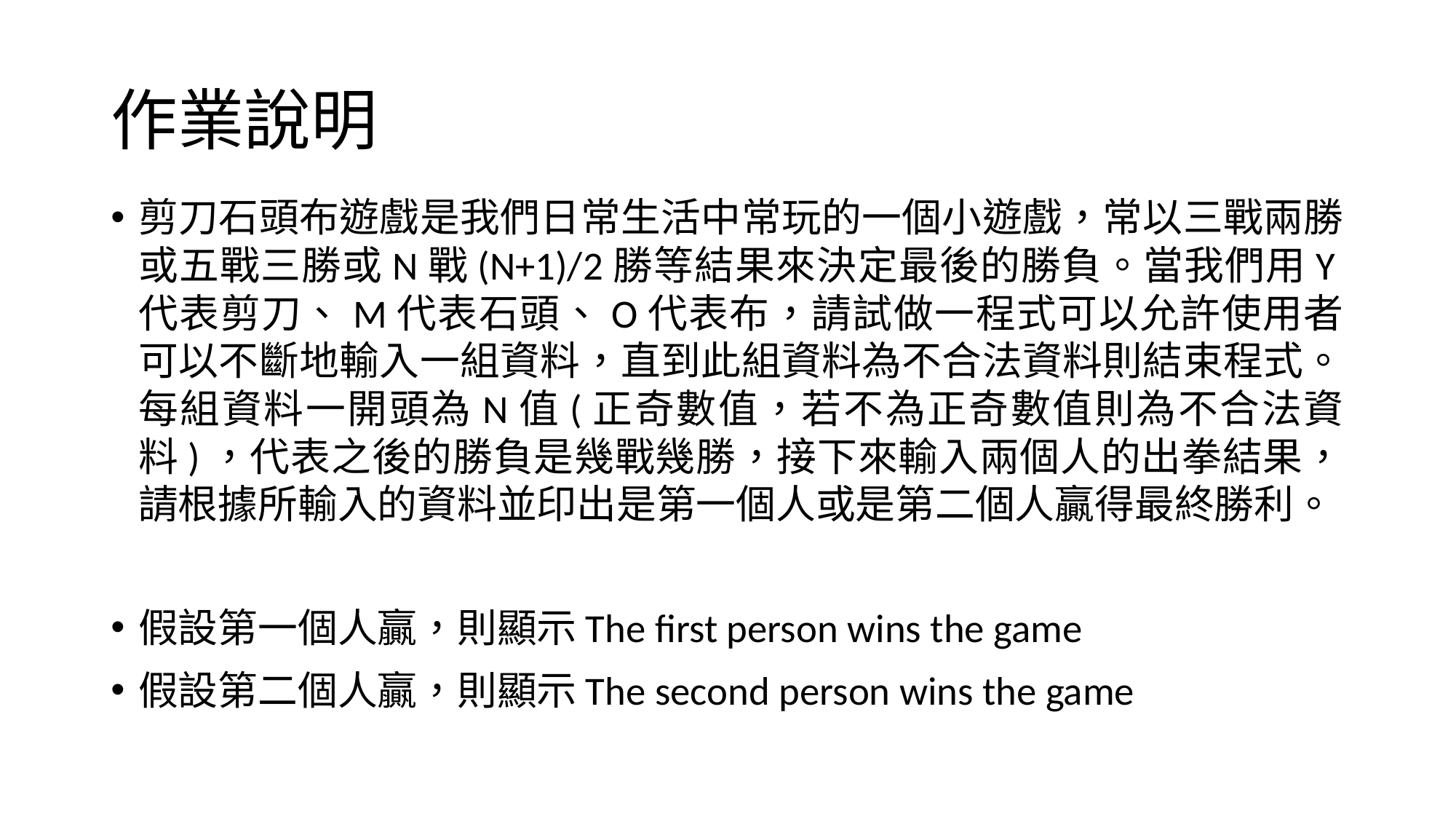

# 作業說明
剪刀石頭布遊戲是我們日常生活中常玩的一個小遊戲，常以三戰兩勝或五戰三勝或N戰(N+1)/2勝等結果來決定最後的勝負。當我們用Y代表剪刀、M代表石頭、O代表布，請試做一程式可以允許使用者可以不斷地輸入一組資料，直到此組資料為不合法資料則結束程式。每組資料一開頭為N值(正奇數值，若不為正奇數值則為不合法資料)，代表之後的勝負是幾戰幾勝，接下來輸入兩個人的出拳結果，請根據所輸入的資料並印出是第一個人或是第二個人贏得最終勝利。

假設第一個人贏，則顯示The first person wins the game
假設第二個人贏，則顯示The second person wins the game